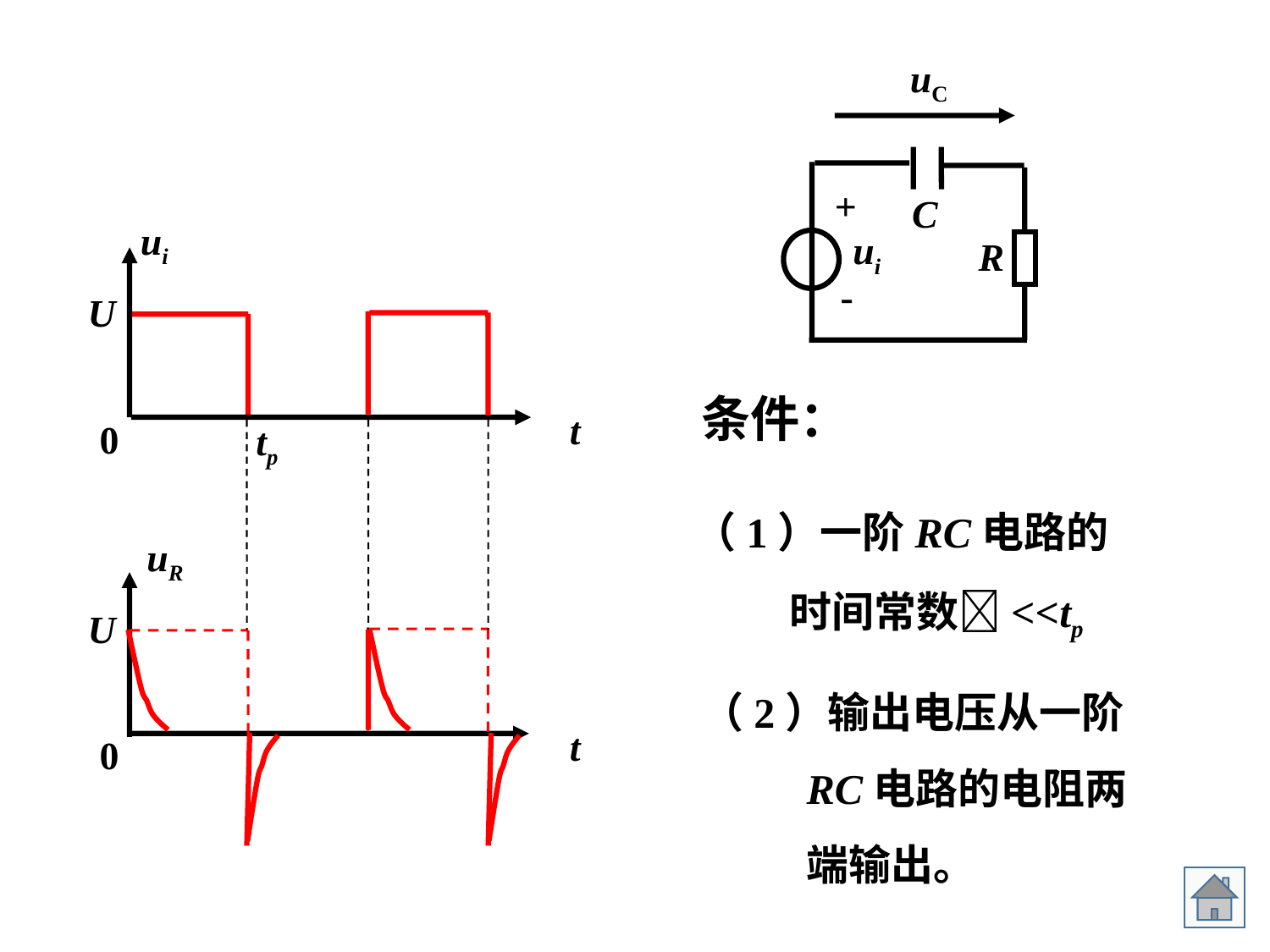

uC

+
C
ui
R

-

ui

U

t
0
tp

条件：

（1）一阶RC电路的
          时间常数τ<<tp
uR

U

0

t

（2）输出电压从一阶
          RC电路的电阻两
           端输出。